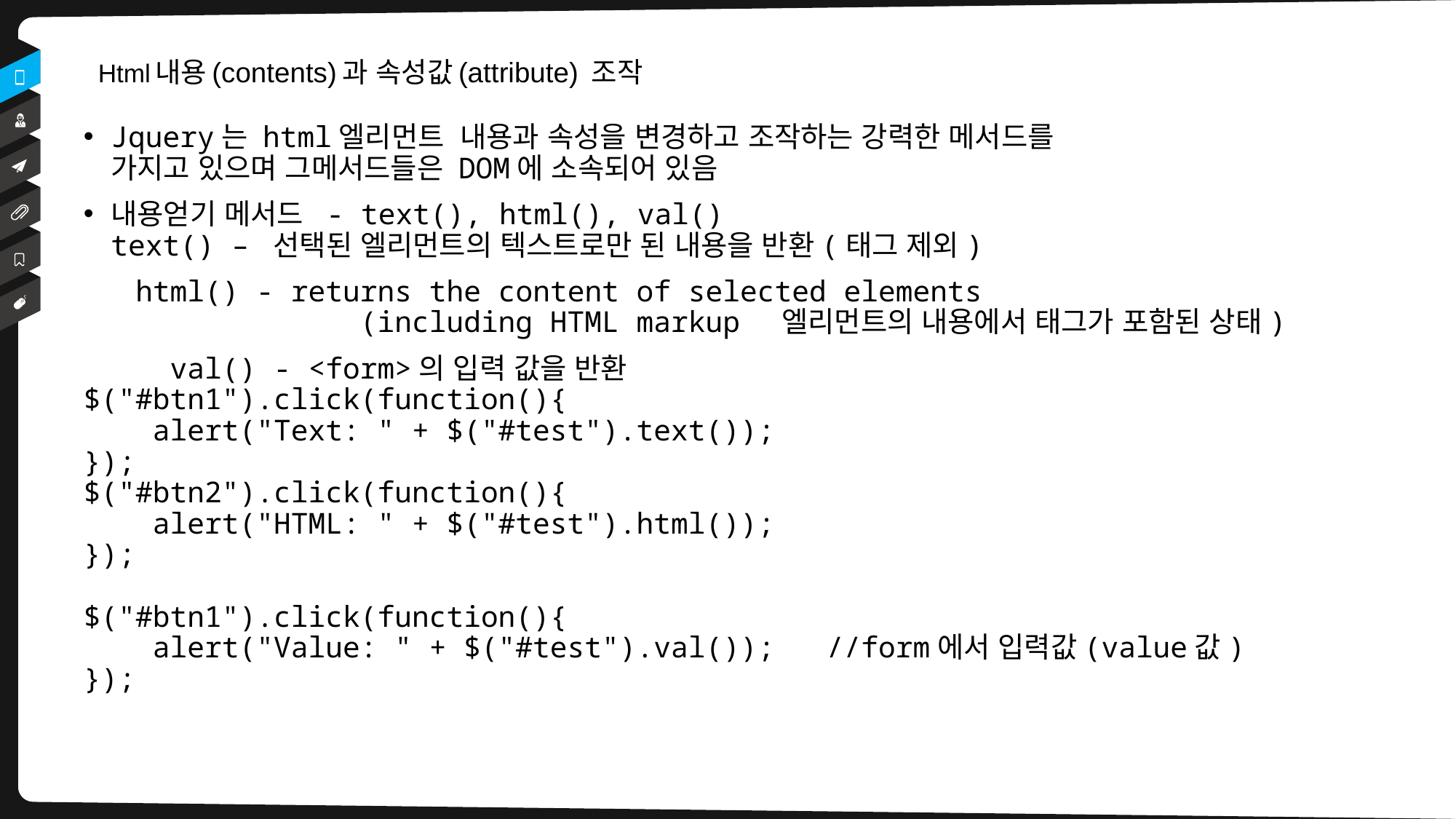

# Html내용(contents)과 속성값(attribute) 조작
Jquery는 html엘리먼트  내용과 속성을 변경하고 조작하는 강력한 메서드를
가지고 있으며 그메서드들은 DOM에 소속되어 있음
내용얻기 메서드  - text(), html(), val()
text() – 선택된 엘리먼트의 텍스트로만 된 내용을 반환(태그 제외)
   html() - returns the content of selected elements
                (including HTML markup  엘리먼트의 내용에서 태그가 포함된 상태)
     val() - <form>의 입력 값을 반환
$("#btn1").click(function(){
    alert("Text: " + $("#test").text());
});
$("#btn2").click(function(){
    alert("HTML: " + $("#test").html());
});
$("#btn1").click(function(){
    alert("Value: " + $("#test").val());   //form에서 입력값(value값)
});